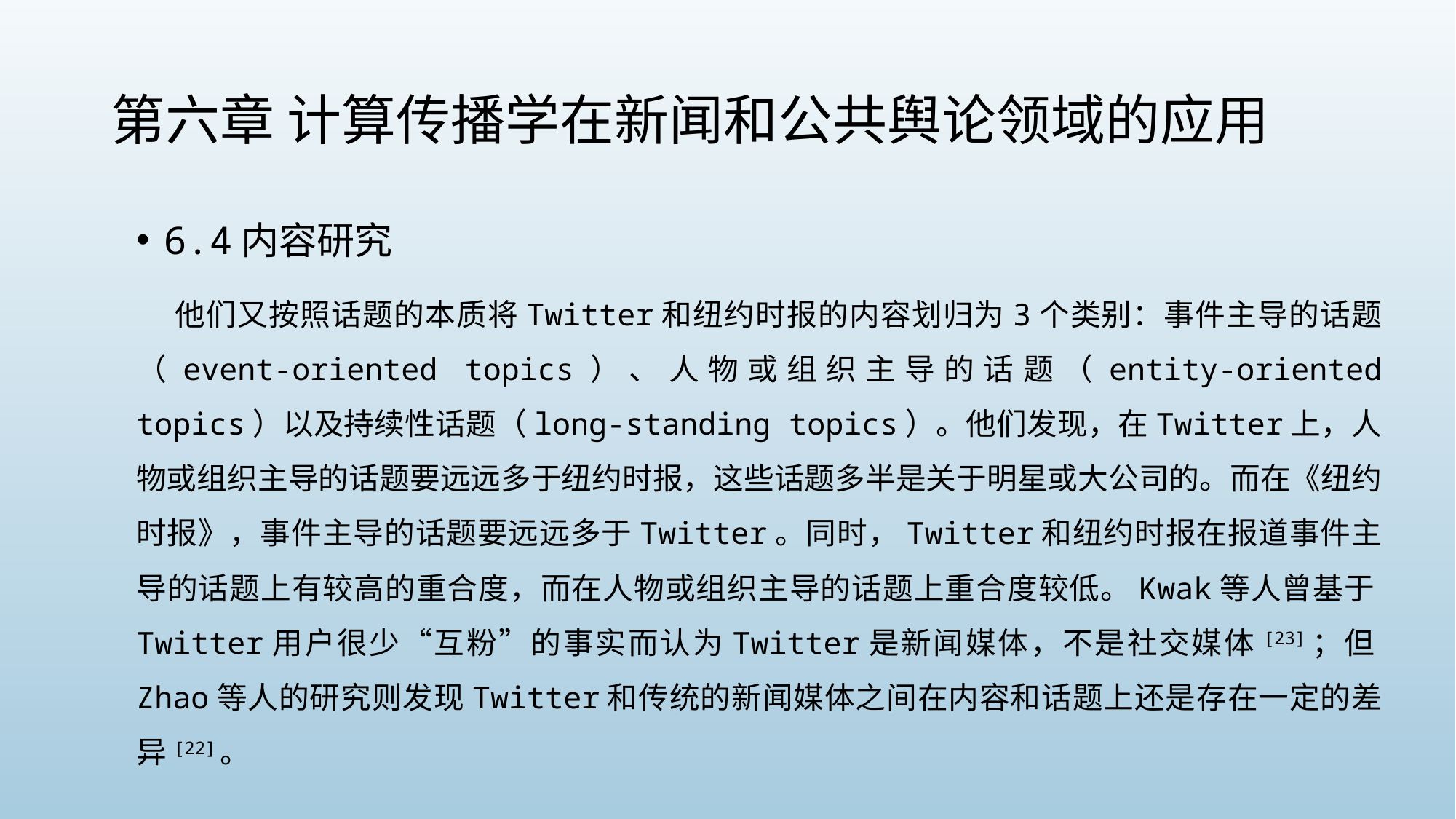

# 第六章 计算传播学在新闻和公共舆论领域的应用
6.4内容研究
    他们又按照话题的本质将Twitter和纽约时报的内容划归为3个类别：事件主导的话题（event-oriented topics）、人物或组织主导的话题（entity-oriented topics）以及持续性话题（long-standing topics）。他们发现，在Twitter上，人物或组织主导的话题要远远多于纽约时报，这些话题多半是关于明星或大公司的。而在《纽约时报》，事件主导的话题要远远多于Twitter。同时，Twitter和纽约时报在报道事件主导的话题上有较高的重合度，而在人物或组织主导的话题上重合度较低。Kwak等人曾基于Twitter用户很少“互粉”的事实而认为Twitter是新闻媒体，不是社交媒体[23]；但Zhao等人的研究则发现Twitter和传统的新闻媒体之间在内容和话题上还是存在一定的差异[22]。